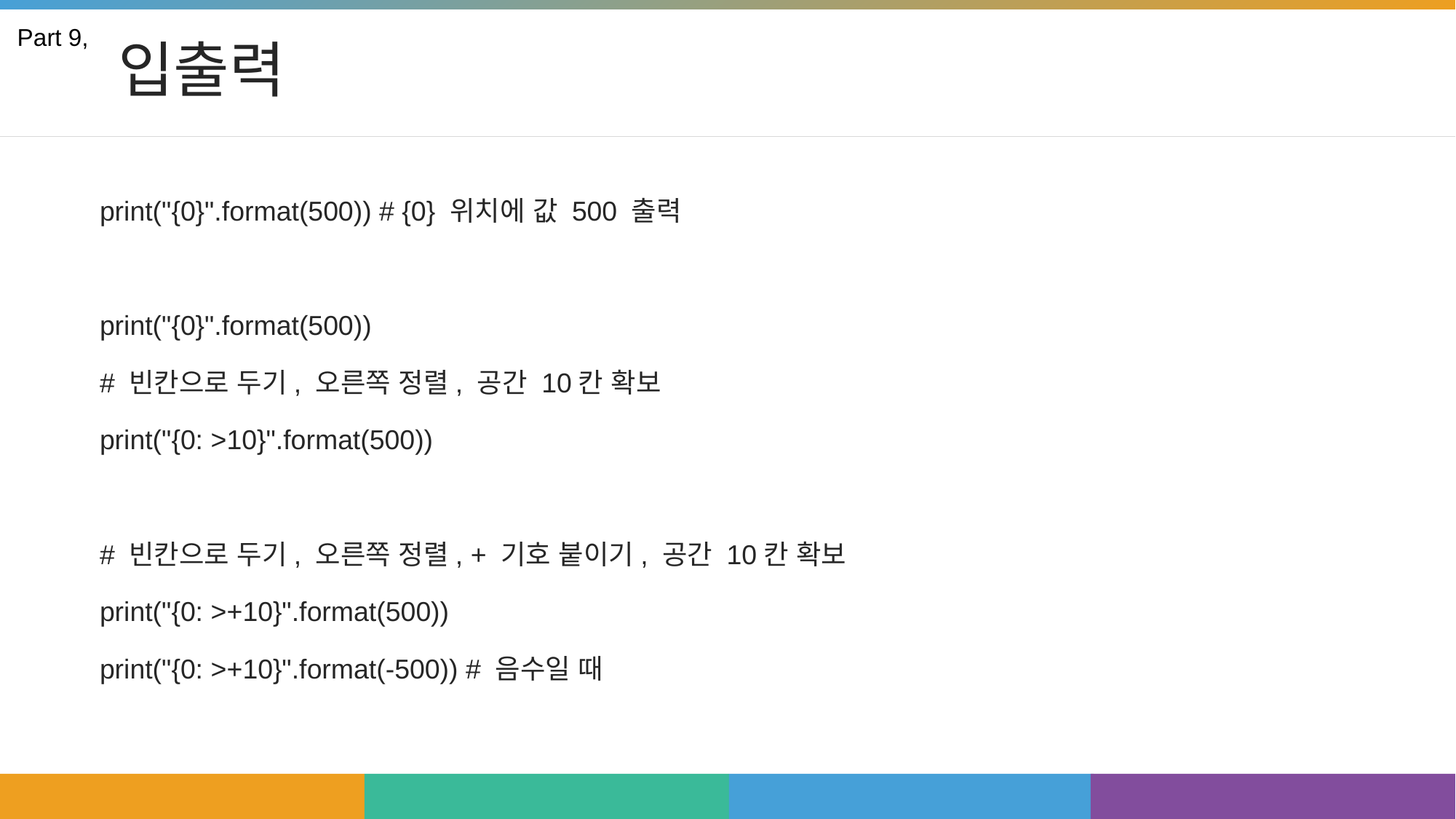

# 입출력
Part 9,
print("{0}".format(500)) # {0} 위치에 값 500 출력

print("{0}".format(500))
# 빈칸으로 두기, 오른쪽 정렬, 공간 10칸 확보
print("{0: >10}".format(500))

# 빈칸으로 두기, 오른쪽 정렬, + 기호 붙이기, 공간 10칸 확보
print("{0: >+10}".format(500))
print("{0: >+10}".format(-500)) # 음수일 때